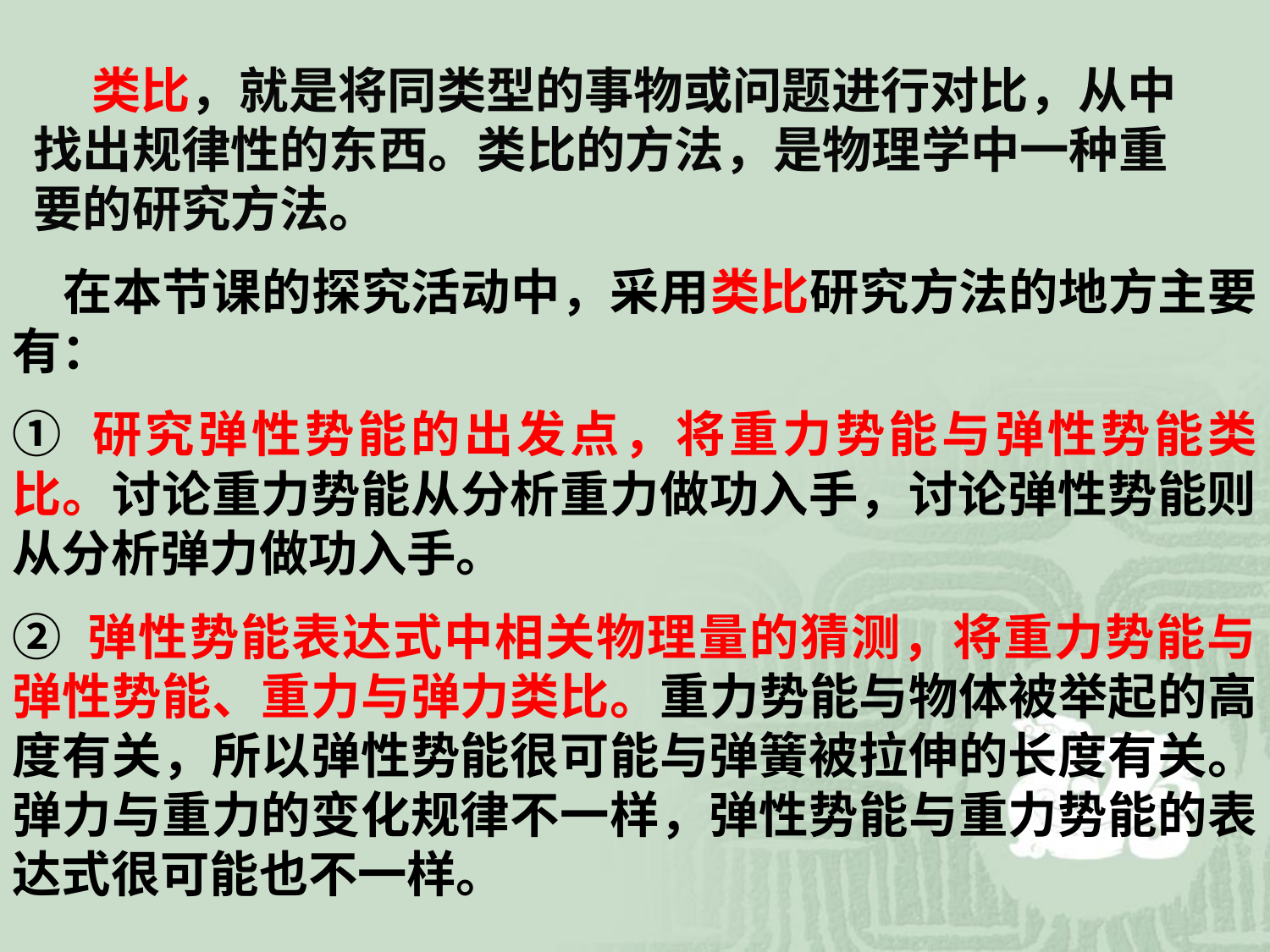

类比，就是将同类型的事物或问题进行对比，从中找出规律性的东西。类比的方法，是物理学中一种重要的研究方法。
    在本节课的探究活动中，采用类比研究方法的地方主要有：
① 研究弹性势能的出发点，将重力势能与弹性势能类比。讨论重力势能从分析重力做功入手，讨论弹性势能则从分析弹力做功入手。
② 弹性势能表达式中相关物理量的猜测，将重力势能与弹性势能、重力与弹力类比。重力势能与物体被举起的高度有关，所以弹性势能很可能与弹簧被拉伸的长度有关。弹力与重力的变化规律不一样，弹性势能与重力势能的表达式很可能也不一样。